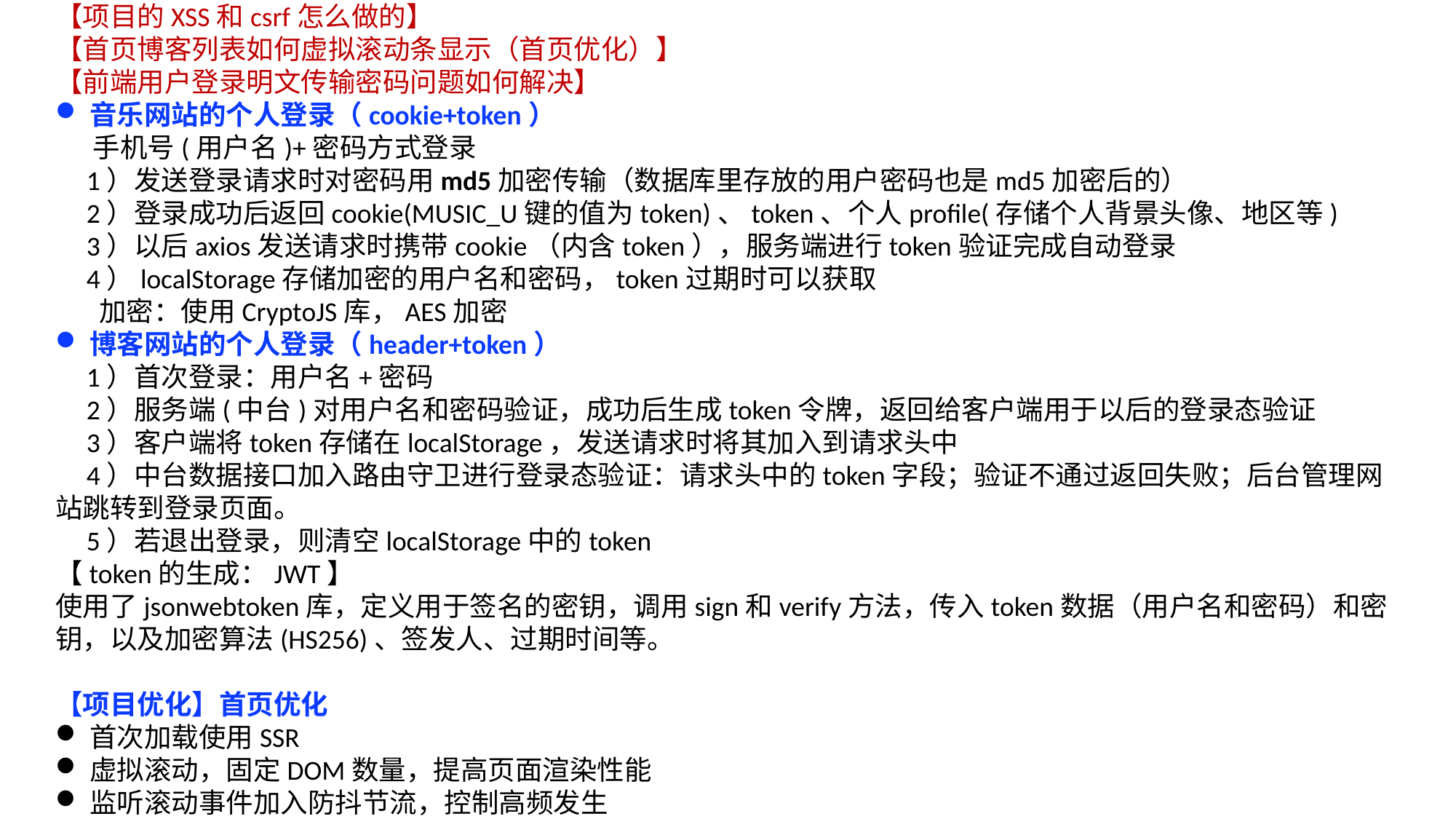

【项目的XSS和csrf怎么做的】
【首页博客列表如何虚拟滚动条显示（首页优化）】
【前端用户登录明文传输密码问题如何解决】
音乐网站的个人登录（cookie+token）
     手机号(用户名)+密码方式登录
     1）发送登录请求时对密码用md5加密传输（数据库里存放的用户密码也是md5加密后的）
     2）登录成功后返回cookie(MUSIC_U键的值为token)、token、个人profile(存储个人背景头像、地区等)
     3）以后axios发送请求时携带cookie（内含token），服务端进行token验证完成自动登录
     4）localStorage存储加密的用户名和密码，token过期时可以获取
      加密：使用CryptoJS库，AES加密
博客网站的个人登录（header+token）
     1）首次登录：用户名+密码
     2）服务端(中台)对用户名和密码验证，成功后生成token令牌，返回给客户端用于以后的登录态验证
     3）客户端将token存储在localStorage，发送请求时将其加入到请求头中
     4）中台数据接口加入路由守卫进行登录态验证：请求头中的token字段；验证不通过返回失败；后台管理网站跳转到登录页面。
     5）若退出登录，则清空localStorage中的token
【token的生成：JWT】
使用了jsonwebtoken库，定义用于签名的密钥，调用sign和verify方法，传入token数据（用户名和密码）和密钥，以及加密算法(HS256)、签发人、过期时间等。

【项目优化】首页优化
首次加载使用SSR
虚拟滚动，固定DOM数量，提高页面渲染性能
监听滚动事件加入防抖节流，控制高频发生